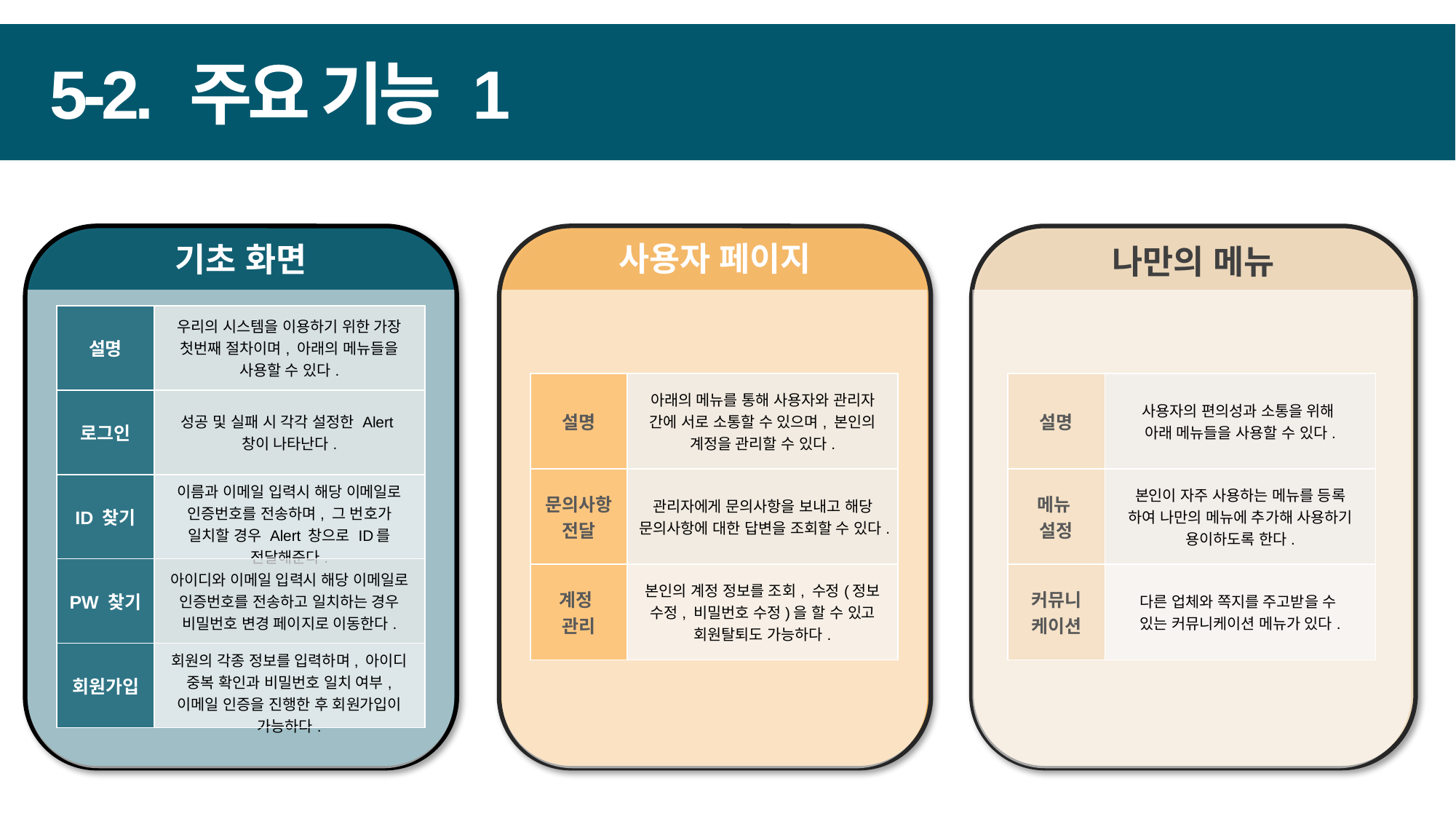

5-2. 주요 기능 1

사용자 페이지
기초 화면
나만의 메뉴

| 설명 | 우리의 시스템을 이용하기 위한 가장 첫번째 절차이며, 아래의 메뉴들을 사용할 수 있다. |
| --- | --- |
| 로그인 | 성공 및 실패 시 각각 설정한 Alert 창이 나타난다. |
| ID 찾기 | 이름과 이메일 입력시 해당 이메일로 인증번호를 전송하며, 그 번호가 일치할 경우 Alert 창으로 ID를 전달해준다. |
| PW 찾기 | 아이디와 이메일 입력시 해당 이메일로 인증번호를 전송하고 일치하는 경우 비밀번호 변경 페이지로 이동한다. |
| 회원가입 | 회원의 각종 정보를 입력하며, 아이디 중복 확인과 비밀번호 일치 여부, 이메일 인증을 진행한 후 회원가입이 가능하다. |
| 설명 | 아래의 메뉴를 통해 사용자와 관리자 간에 서로 소통할 수 있으며, 본인의 계정을 관리할 수 있다. |
| --- | --- |
| 문의사항 전달 | 관리자에게 문의사항을 보내고 해당 문의사항에 대한 답변을 조회할 수 있다. |
| 계정 관리 | 본인의 계정 정보를 조회, 수정(정보 수정, 비밀번호 수정)을 할 수 있고 회원탈퇴도 가능하다. |
| 설명 | 사용자의 편의성과 소통을 위해 아래 메뉴들을 사용할 수 있다. |
| --- | --- |
| 메뉴 설정 | 본인이 자주 사용하는 메뉴를 등록 하여 나만의 메뉴에 추가해 사용하기 용이하도록 한다. |
| 커뮤니 케이션 | 다른 업체와 쪽지를 주고받을 수 있는 커뮤니케이션 메뉴가 있다. |